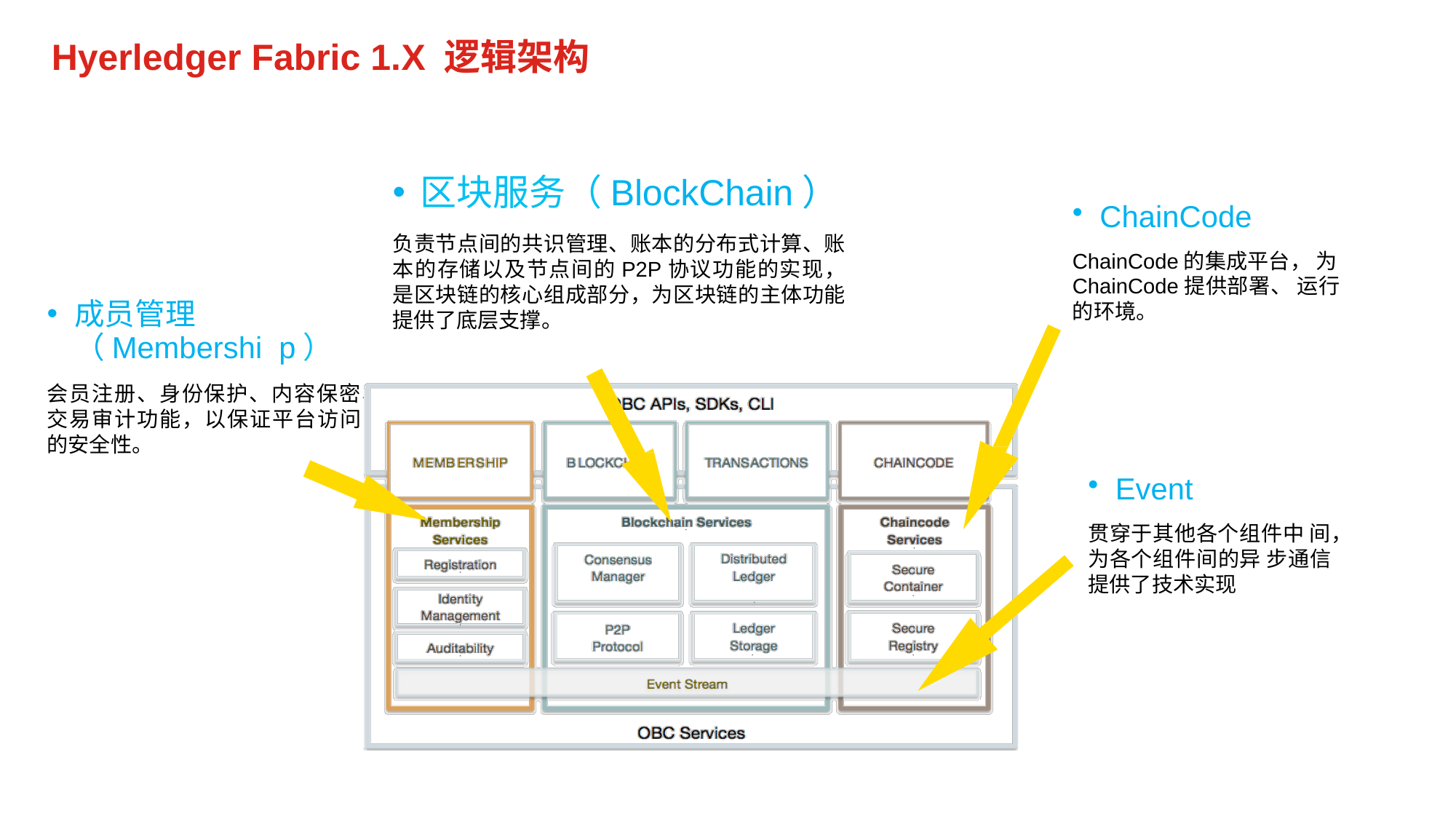

5
# Hyerledger Fabric 1.X 逻辑架构
区块服务（BlockChain）
负责节点间的共识管理、账本的分布式计算、账本的存储以及节点间的P2P协议功能的实现，是区块链的核心组成部分，为区块链的主体功能提供了底层支撑。
ChainCode
ChainCode的集成平台， 为ChainCode提供部署、 运行的环境。
成员管理
（Membershi  p）
会员注册、身份保护、内容保密、交易审计功能，以保证平台访问的安全性。

Event
贯穿于其他各个组件中 间，为各个组件间的异 步通信提供了技术实现